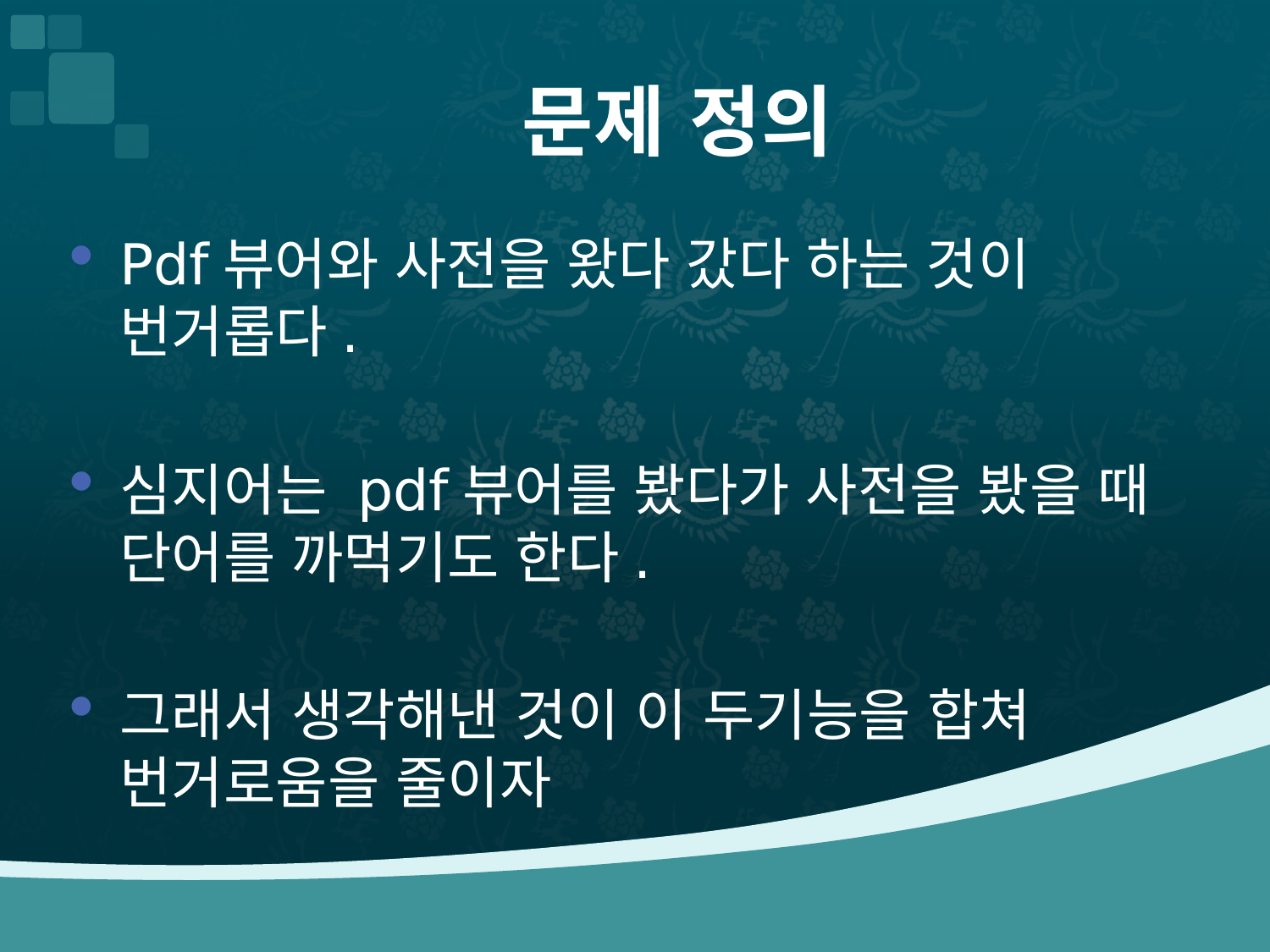

# 문제 정의
Pdf뷰어와 사전을 왔다 갔다 하는 것이 번거롭다.

심지어는 pdf뷰어를 봤다가 사전을 봤을 때 단어를 까먹기도 한다.

그래서 생각해낸 것이 이 두기능을 합쳐 번거로움을 줄이자